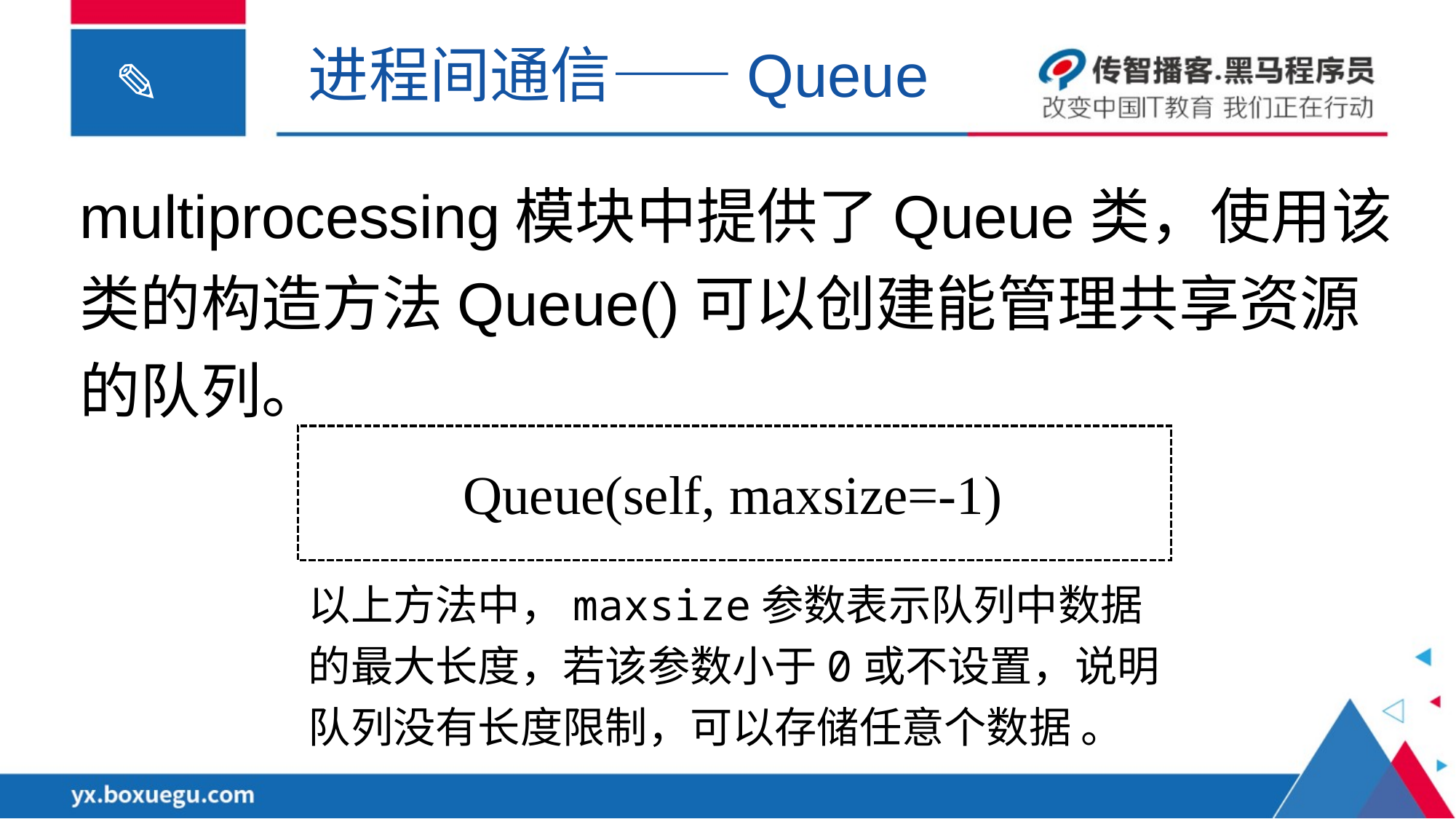

进程间通信——Queue
multiprocessing模块中提供了Queue类，使用该类的构造方法Queue()可以创建能管理共享资源的队列。

Queue(self, maxsize=-1)
以上方法中，maxsize参数表示队列中数据的最大长度，若该参数小于0或不设置，说明队列没有长度限制，可以存储任意个数据 。